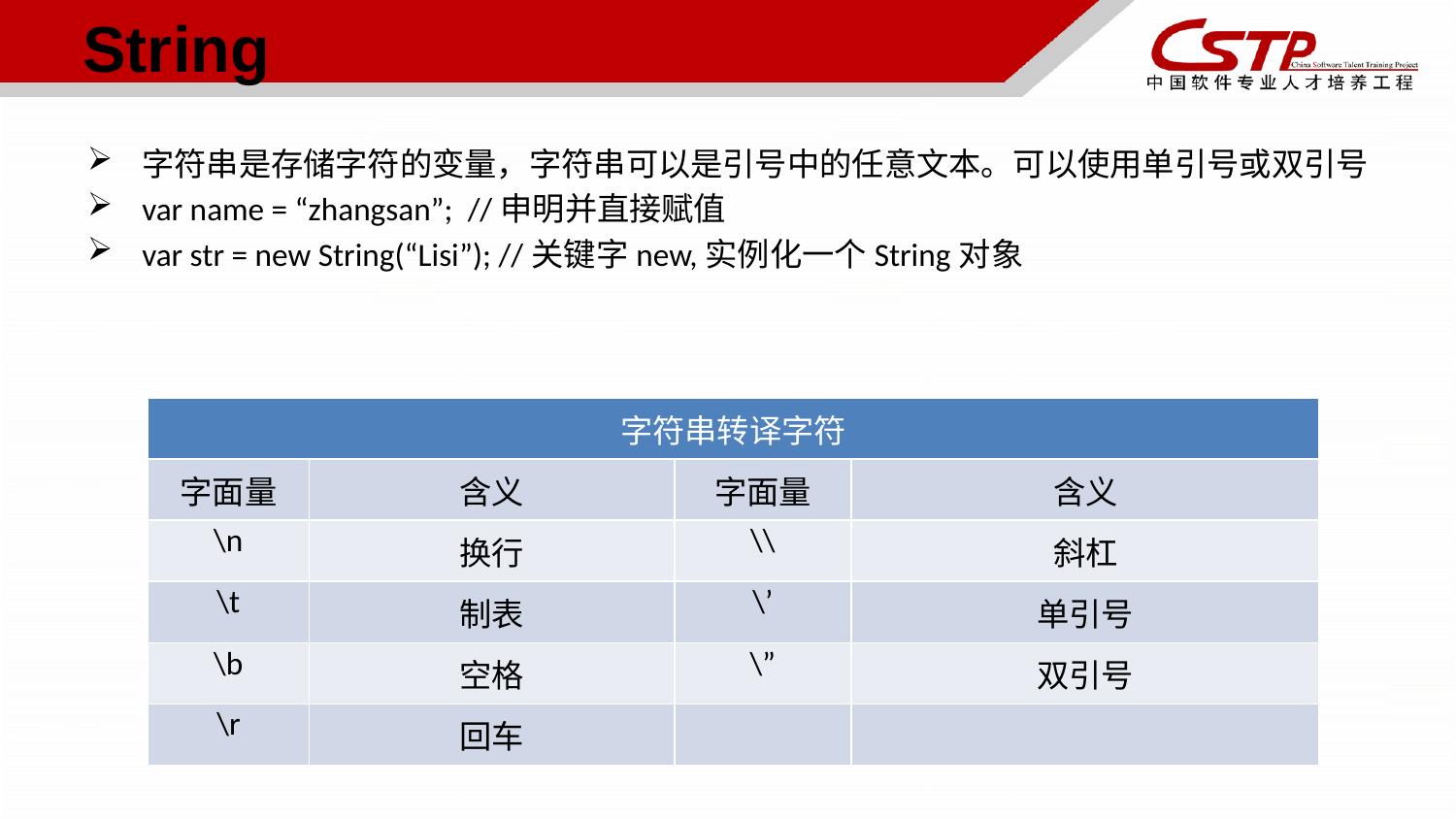

# String
字符串是存储字符的变量，字符串可以是引号中的任意文本。可以使用单引号或双引号
var name = “zhangsan”;  //申明并直接赋值
var str = new String(“Lisi”); //关键字new,实例化一个String对象
| 字符串转译字符 |  |  |  |
| --- | --- | --- | --- |
| 字面量 | 含义 | 字面量 | 含义 |
| \n | 换行 | \\ | 斜杠 |
| \t | 制表 | \’ | 单引号 |
| \b | 空格 | \” | 双引号 |
| \r | 回车 |  |  |